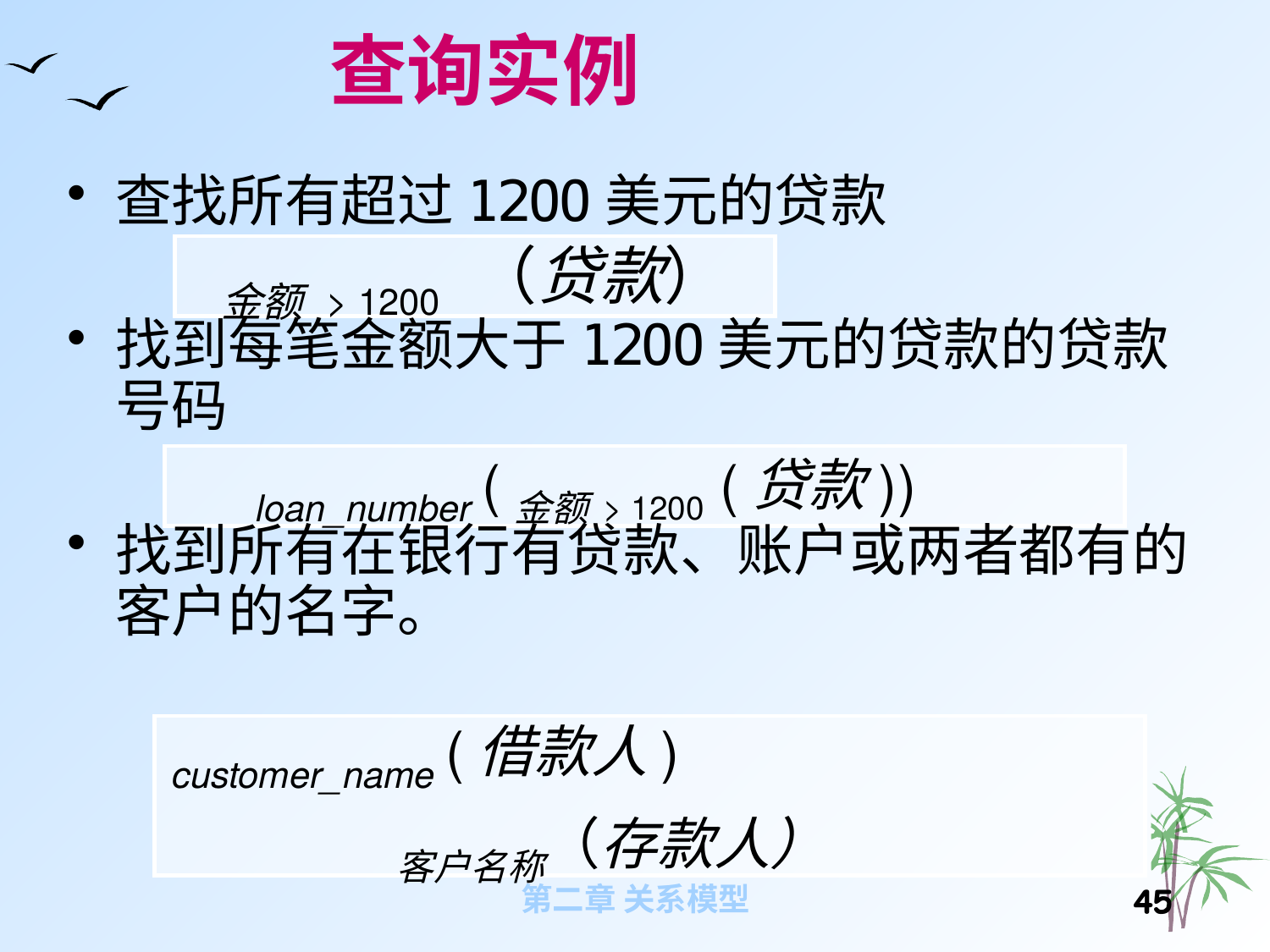

查询实例
查找所有超过1200美元的贷款

找到每笔金额大于1200美元的贷款的贷款号码

找到所有在银行有贷款、账户或两者都有的客户的名字。
金额 > 1200 （贷款）

loan_number (金额> 1200 (贷款))

customer_name (借款人)
	          客户名称（存款人）

第二章 关系模型
45